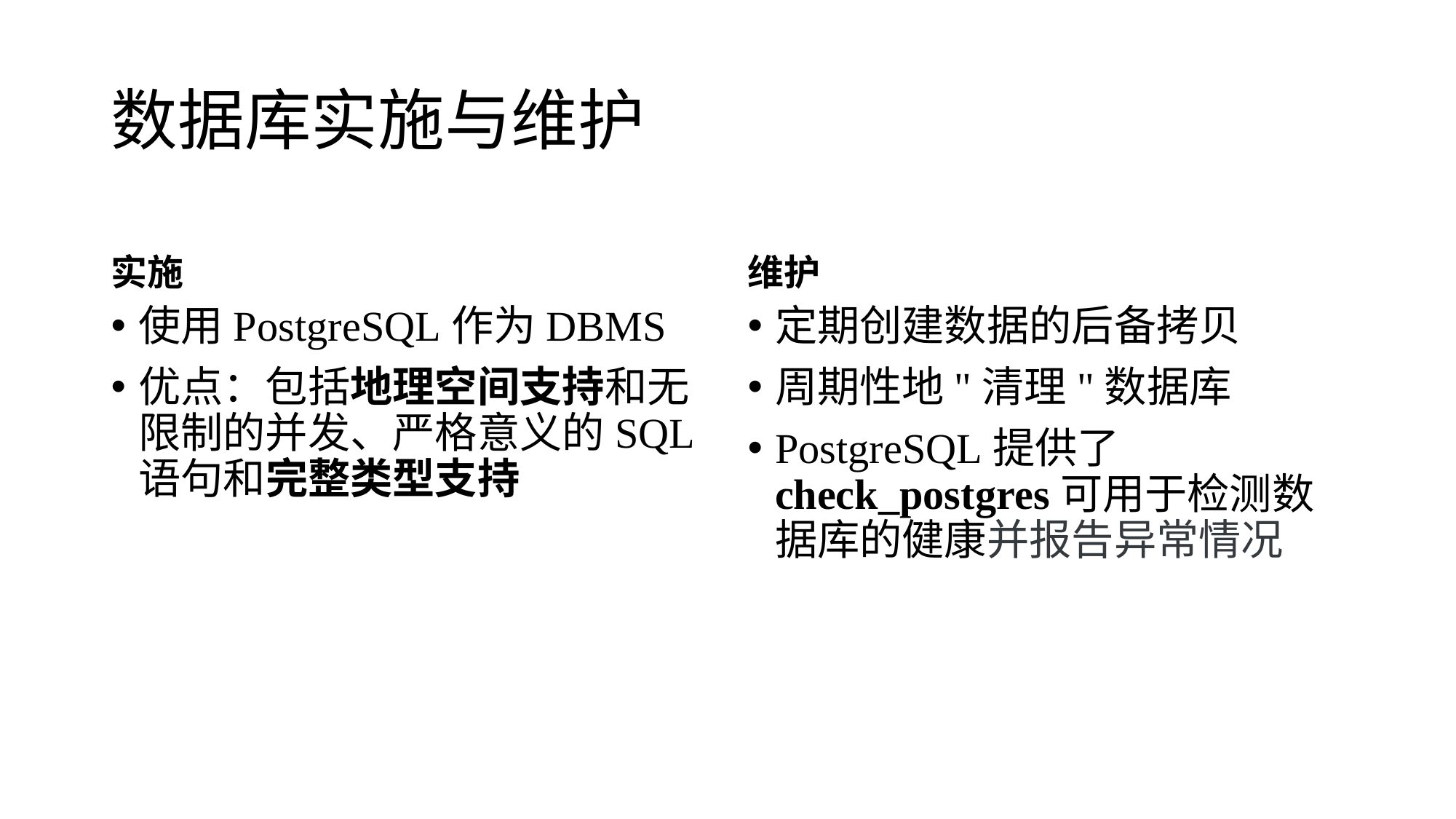

# 数据库实施与维护
实施
维护
使用PostgreSQL作为DBMS
优点：包括地理空间支持和无限制的并发、严格意义的SQL语句和完整类型支持
定期创建数据的后备拷贝
周期性地"清理"数据库
PostgreSQL提供了check_postgres可用于检测数据库的健康并报告异常情况